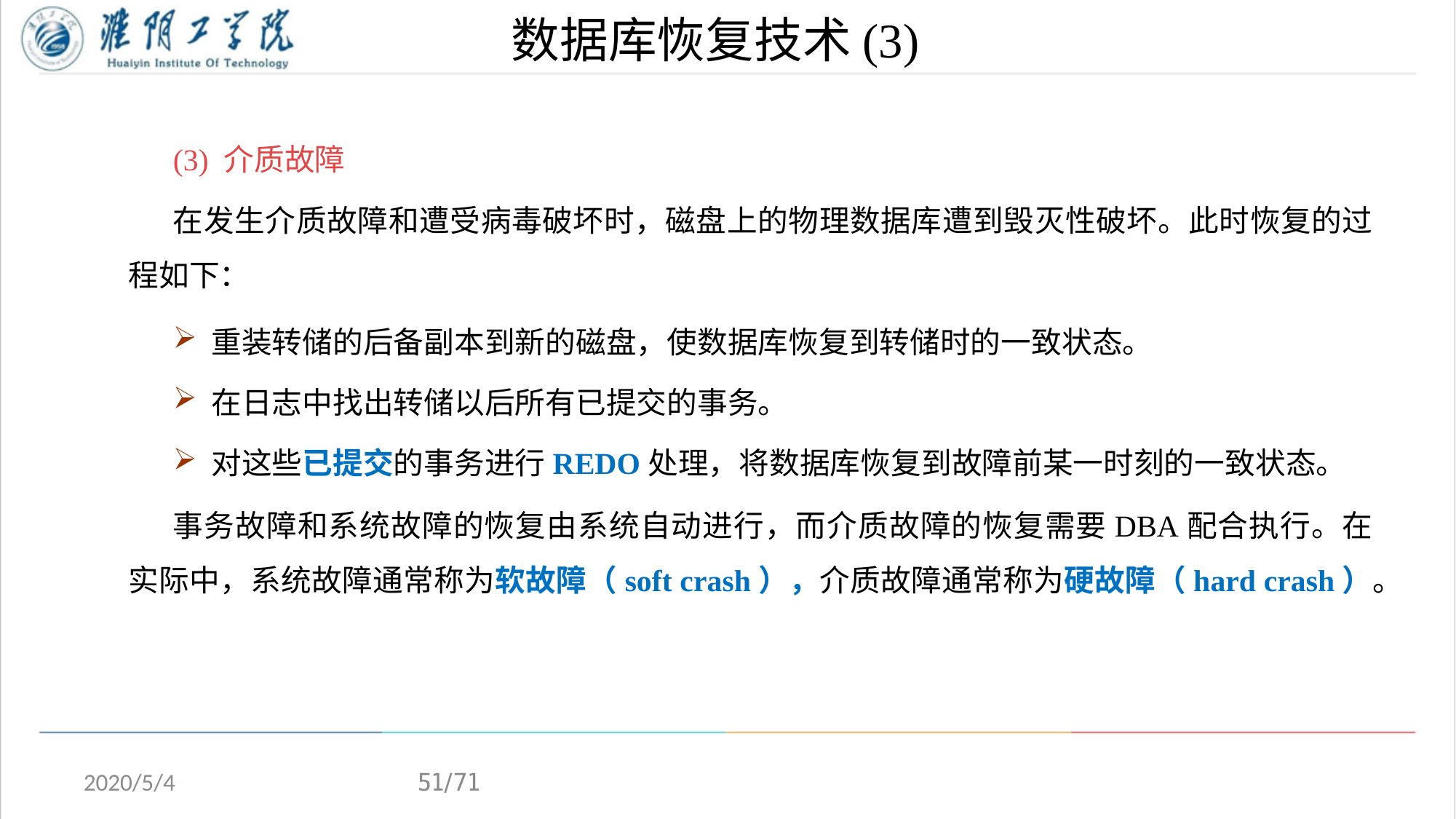

# 数据库恢复技术(3)
(3) 介质故障
在发生介质故障和遭受病毒破坏时，磁盘上的物理数据库遭到毁灭性破坏。此时恢复的过程如下：
 重装转储的后备副本到新的磁盘，使数据库恢复到转储时的一致状态。
 在日志中找出转储以后所有已提交的事务。
 对这些已提交的事务进行REDO处理，将数据库恢复到故障前某一时刻的一致状态。
事务故障和系统故障的恢复由系统自动进行，而介质故障的恢复需要DBA配合执行。在实际中，系统故障通常称为软故障（soft crash），介质故障通常称为硬故障（hard crash）。
51/71
2020/5/4